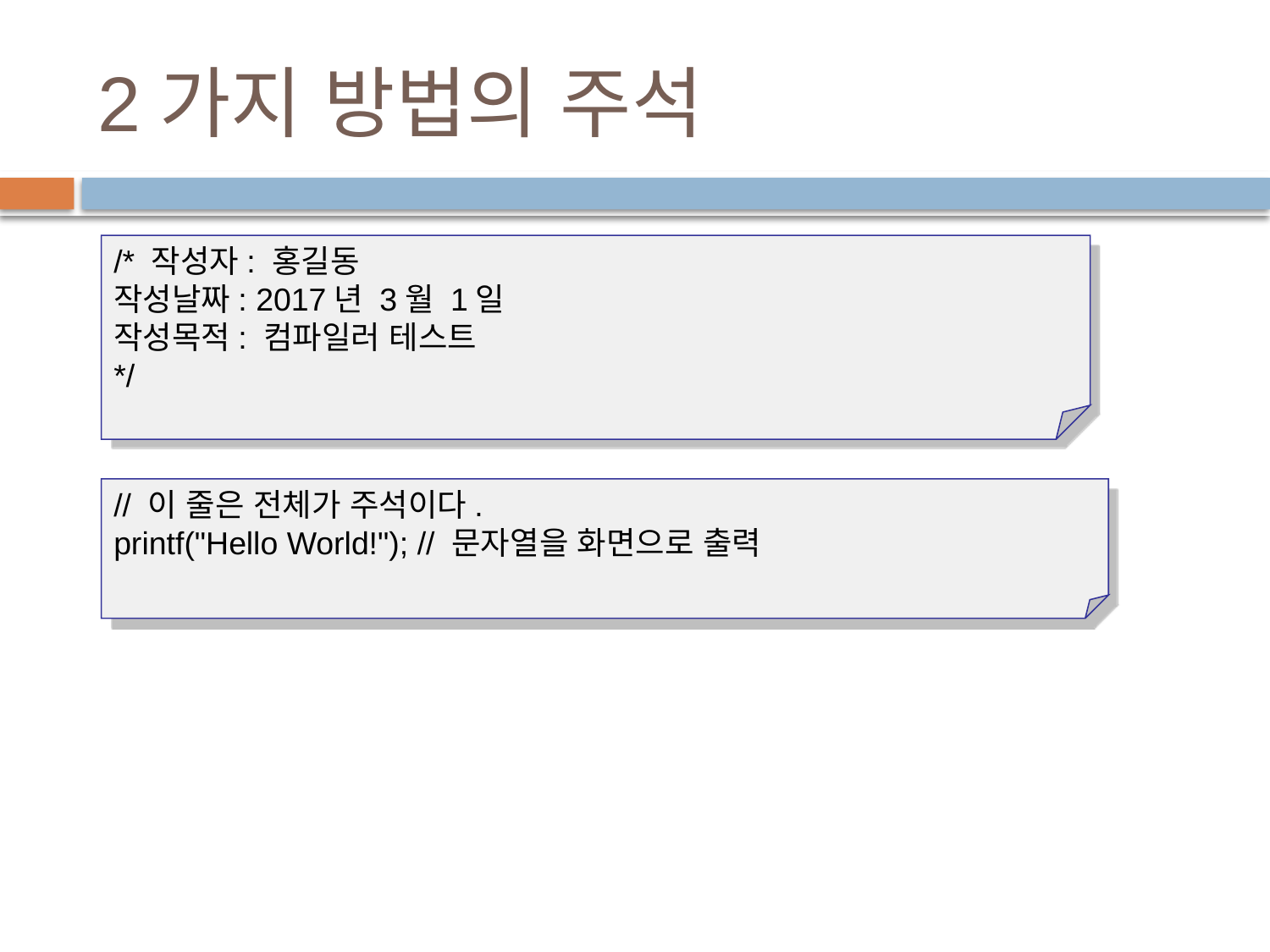

# 2가지 방법의 주석
/* 작성자: 홍길동
작성날짜: 2017년 3월 1일
작성목적: 컴파일러 테스트
*/
// 이 줄은 전체가 주석이다.
printf("Hello World!"); // 문자열을 화면으로 출력